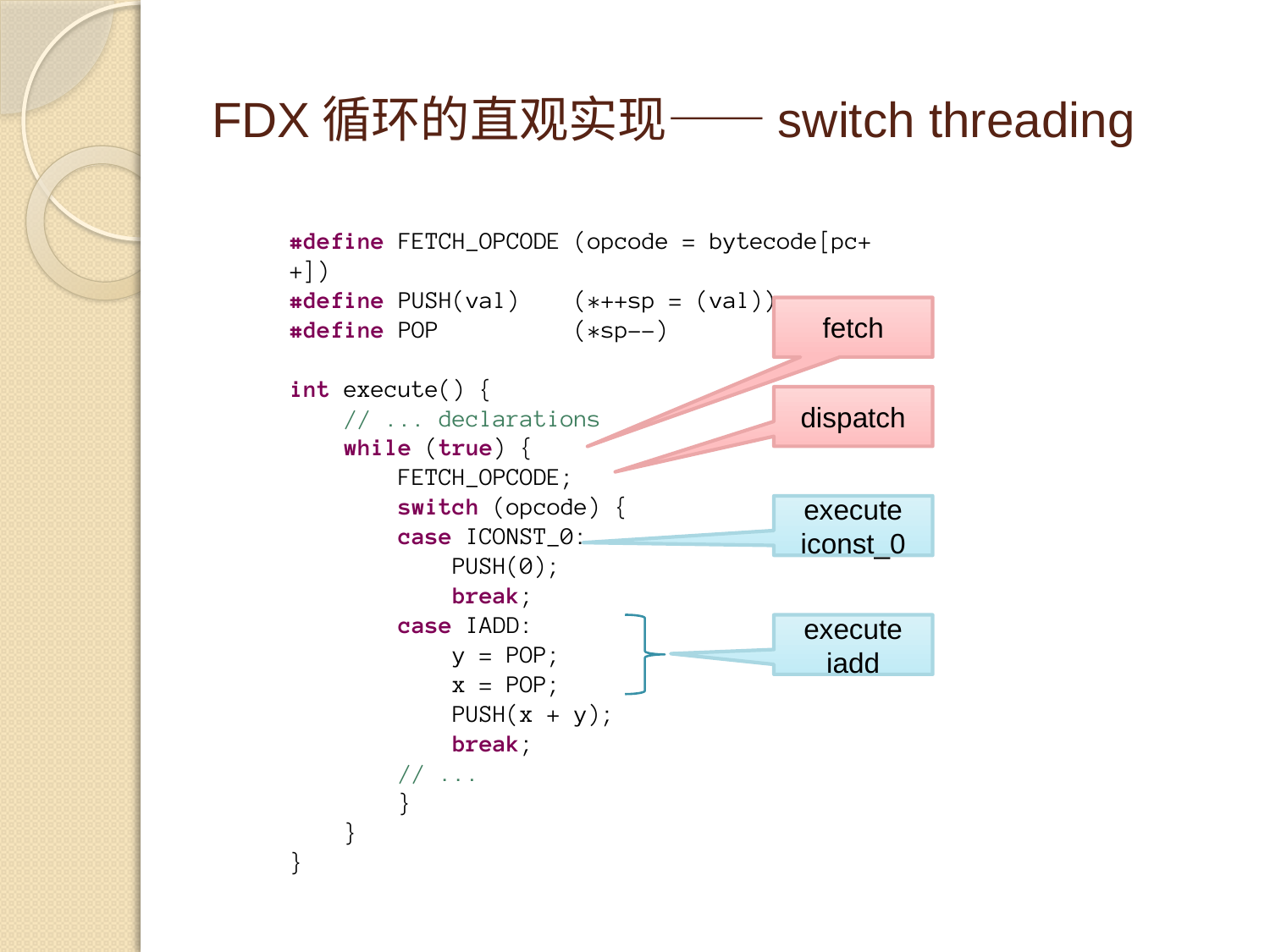

# FDX循环的直观实现——switch threading
#define FETCH_OPCODE (opcode = bytecode[pc++])
#define PUSH(val)    (*++sp = (val))
#define POP          (*sp--)

int execute() {
    // ... declarations
    while (true) {
        FETCH_OPCODE;
        switch (opcode) {
        case ICONST_0:
            PUSH(0);
            break;
        case IADD:
            y = POP;
            x = POP;
            PUSH(x + y);
            break;
        // ...
        }
    }
}
fetch
dispatch
execute iconst_0

execute iadd